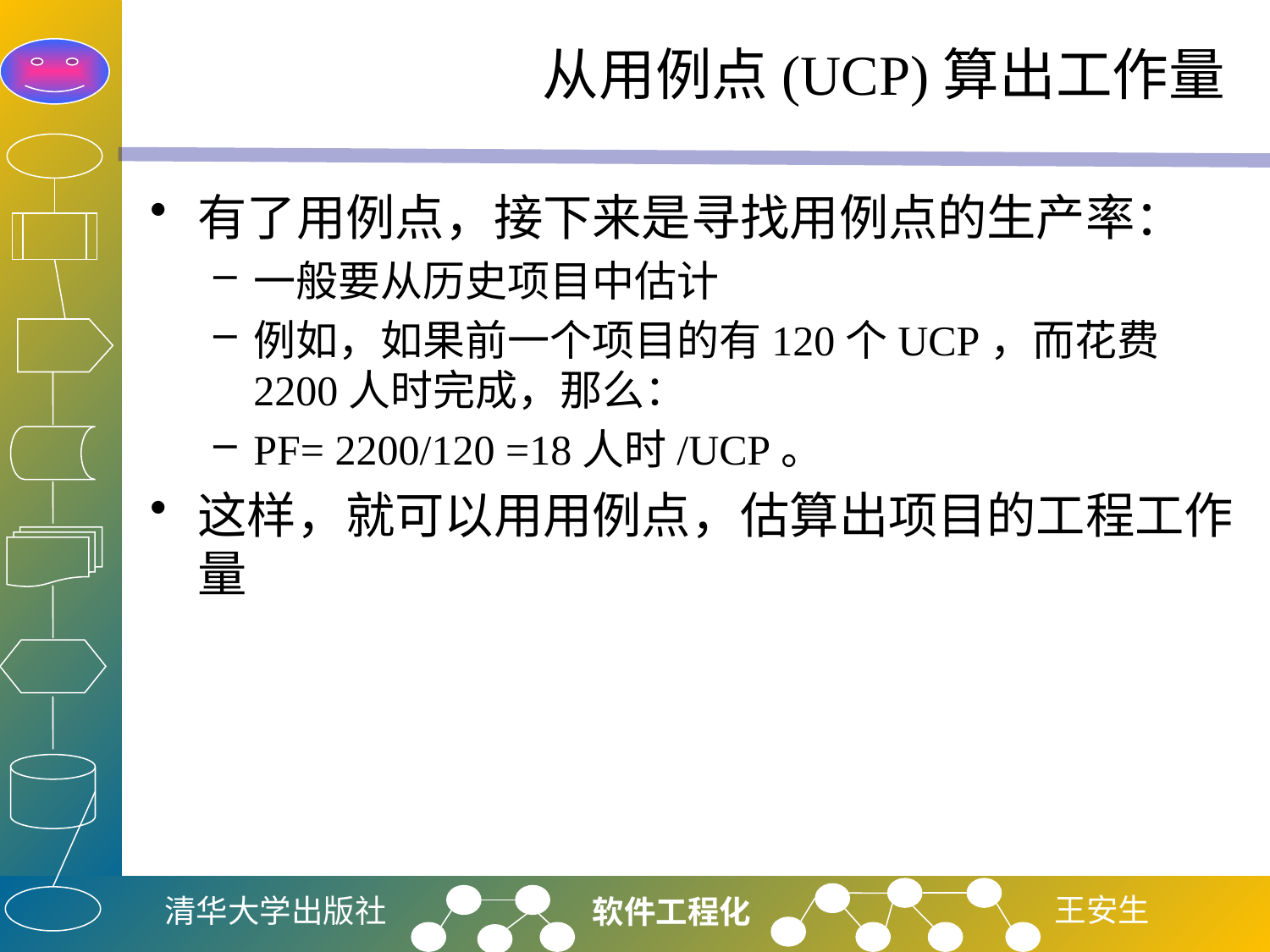

# 从用例点(UCP)算出工作量
有了用例点，接下来是寻找用例点的生产率：
一般要从历史项目中估计
例如，如果前一个项目的有120个UCP，而花费2200人时完成，那么：
PF= 2200/120 =18人时/UCP。
这样，就可以用用例点，估算出项目的工程工作量